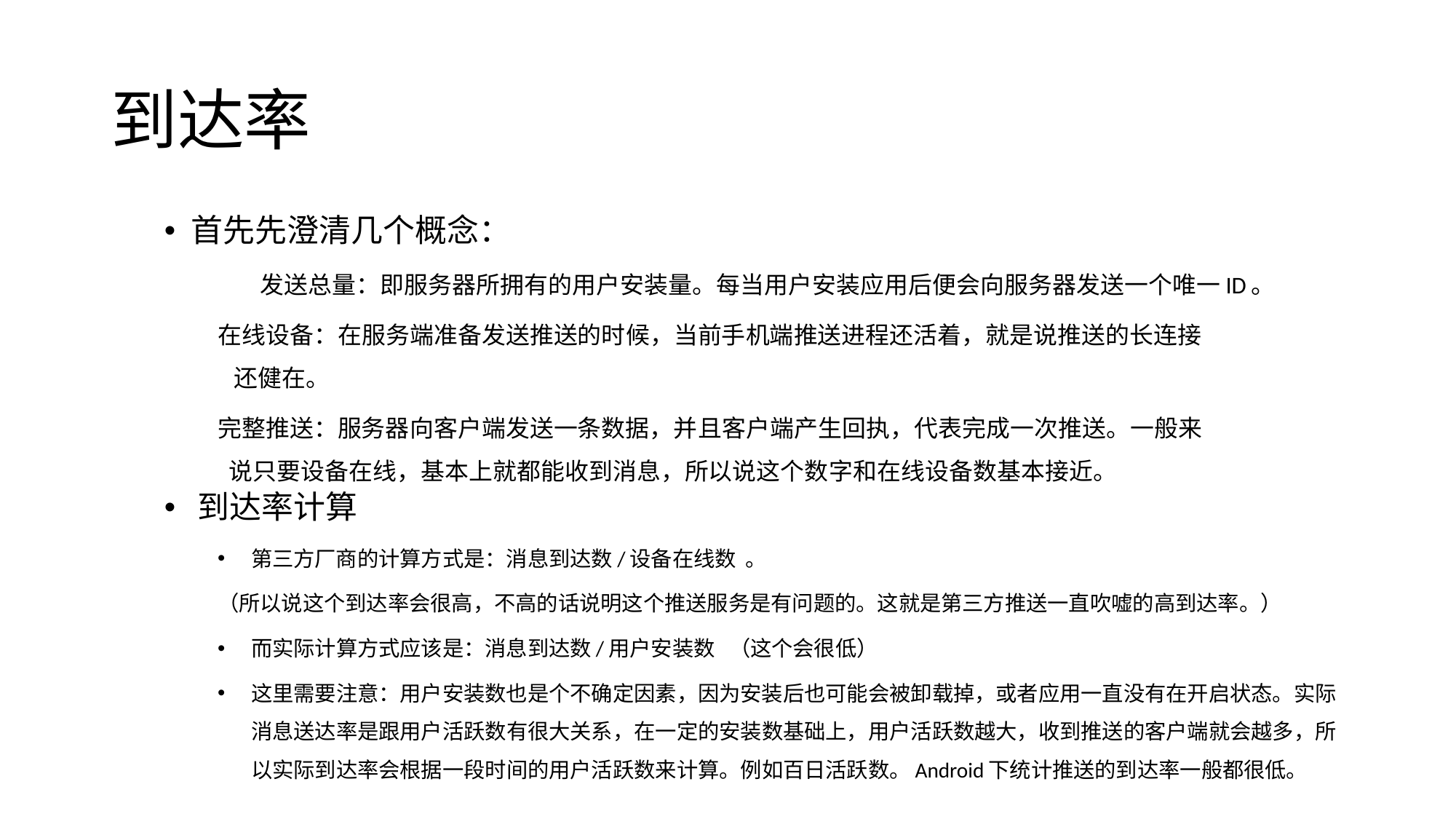

# 到达率

首先先澄清几个概念：
     	发送总量：即服务器所拥有的用户安装量。每当用户安装应用后便会向服务器发送一个唯一ID。
在线设备：在服务端准备发送推送的时候，当前手机端推送进程还活着，就是说推送的长连接	     	   还健在。
完整推送：服务器向客户端发送一条数据，并且客户端产生回执，代表完成一次推送。一般来	    	  说只要设备在线，基本上就都能收到消息，所以说这个数字和在线设备数基本接近。
到达率计算
第三方厂商的计算方式是：消息到达数/设备在线数  。
（所以说这个到达率会很高，不高的话说明这个推送服务是有问题的。这就是第三方推送一直吹嘘的高到达率。）
而实际计算方式应该是：消息到达数/用户安装数   （这个会很低）
这里需要注意：用户安装数也是个不确定因素，因为安装后也可能会被卸载掉，或者应用一直没有在开启状态。实际消息送达率是跟用户活跃数有很大关系，在一定的安装数基础上，用户活跃数越大，收到推送的客户端就会越多，所以实际到达率会根据一段时间的用户活跃数来计算。例如百日活跃数。Android下统计推送的到达率一般都很低。